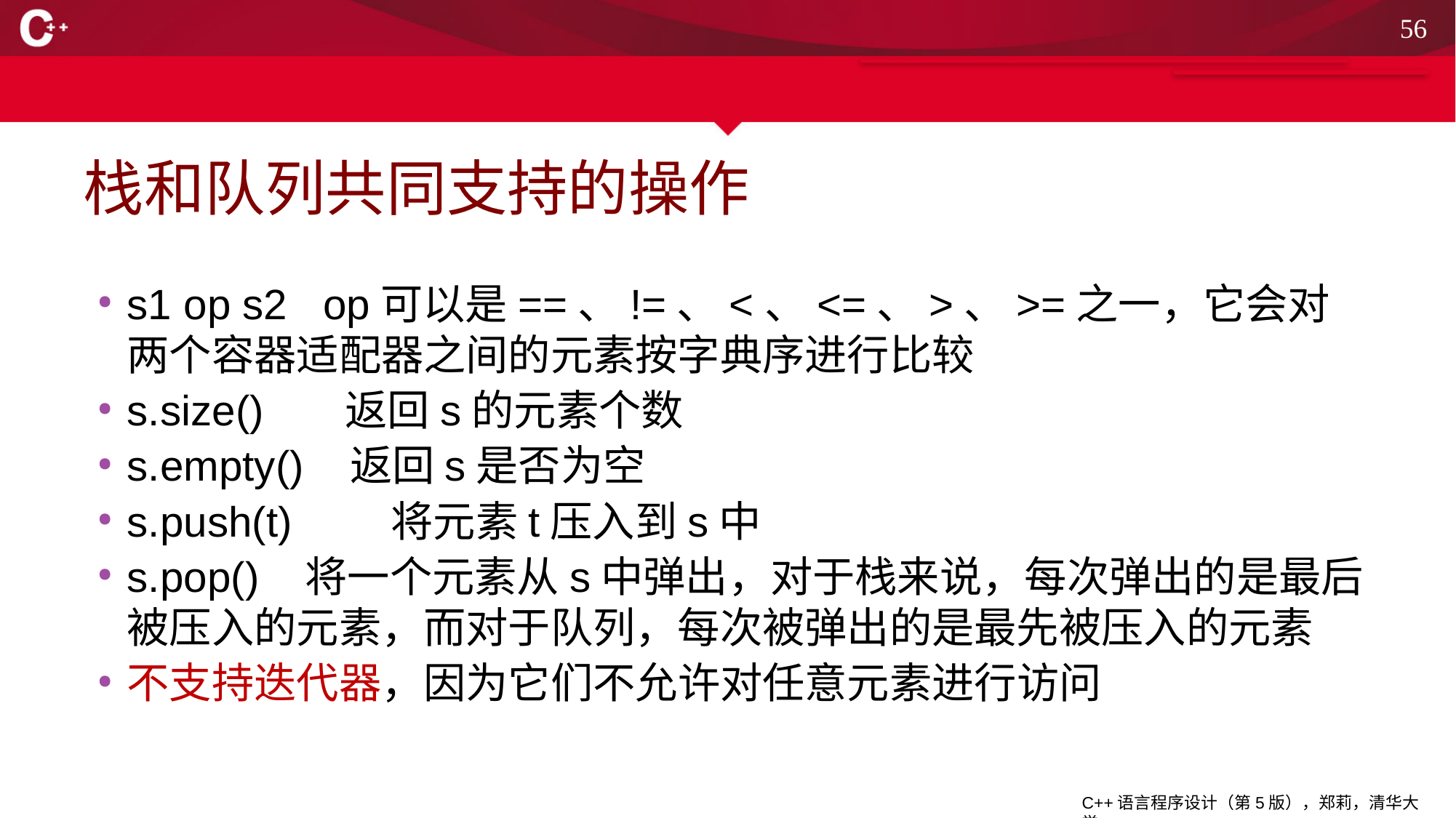

56
# 栈和队列共同支持的操作
s1 op s2   op可以是==、!=、<、<=、>、>=之一，它会对两个容器适配器之间的元素按字典序进行比较
s.size()	返回s的元素个数
s.empty()   返回s是否为空
s.push(t)	   将元素t压入到s中
s.pop()   将一个元素从s中弹出，对于栈来说，每次弹出的是最后被压入的元素，而对于队列，每次被弹出的是最先被压入的元素
不支持迭代器，因为它们不允许对任意元素进行访问